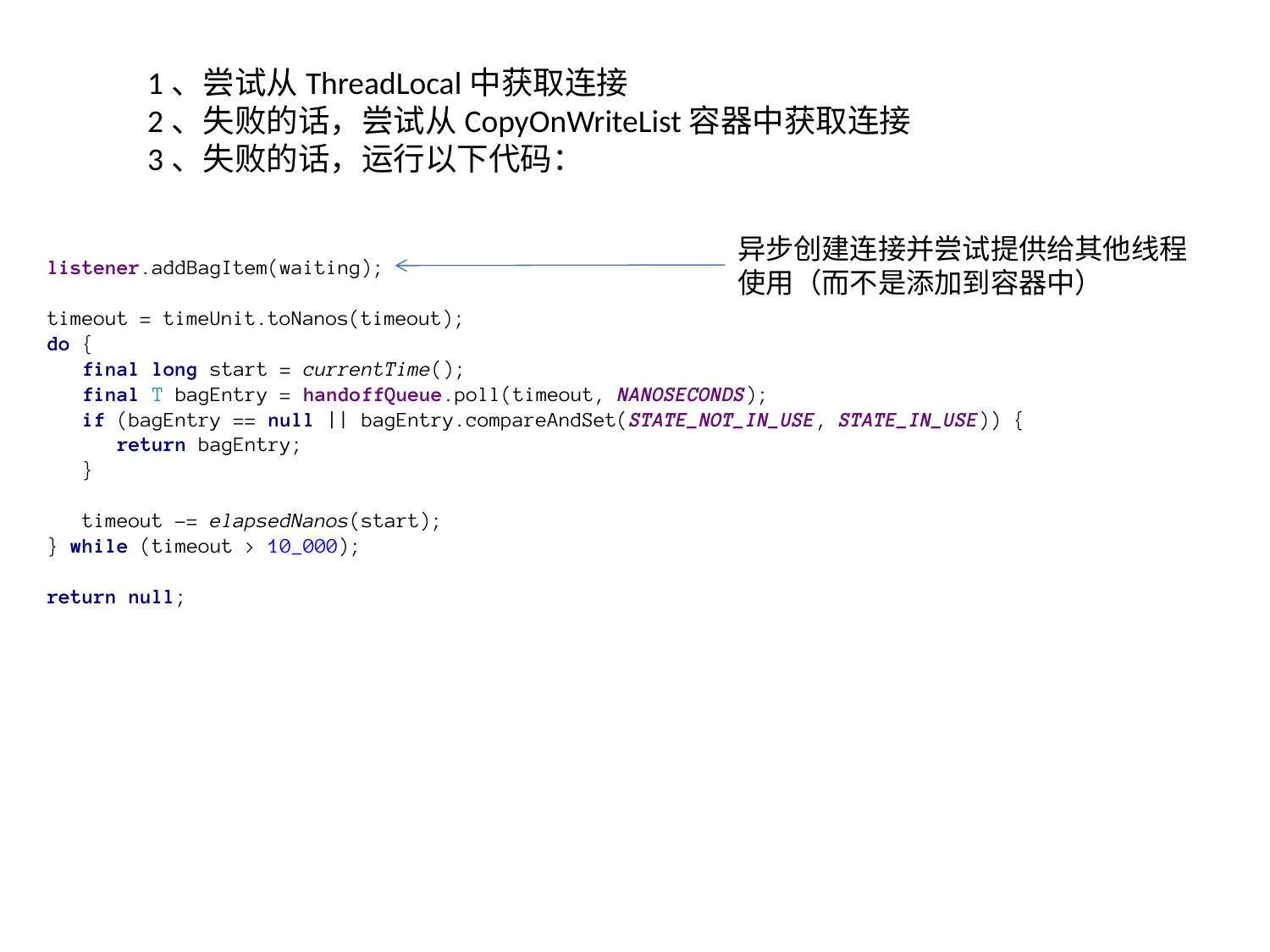

1、尝试从ThreadLocal中获取连接
2、失败的话，尝试从CopyOnWriteList容器中获取连接
3、失败的话，运行以下代码：
异步创建连接并尝试提供给其他线程使用（而不是添加到容器中）
listener.addBagItem(waiting);
timeout = timeUnit.toNanos(timeout);
do {
   final long start = currentTime();
   final T bagEntry = handoffQueue.poll(timeout, NANOSECONDS);
   if (bagEntry == null || bagEntry.compareAndSet(STATE_NOT_IN_USE, STATE_IN_USE)) {
      return bagEntry;
   }
   timeout -= elapsedNanos(start);
} while (timeout > 10_000);
return null;